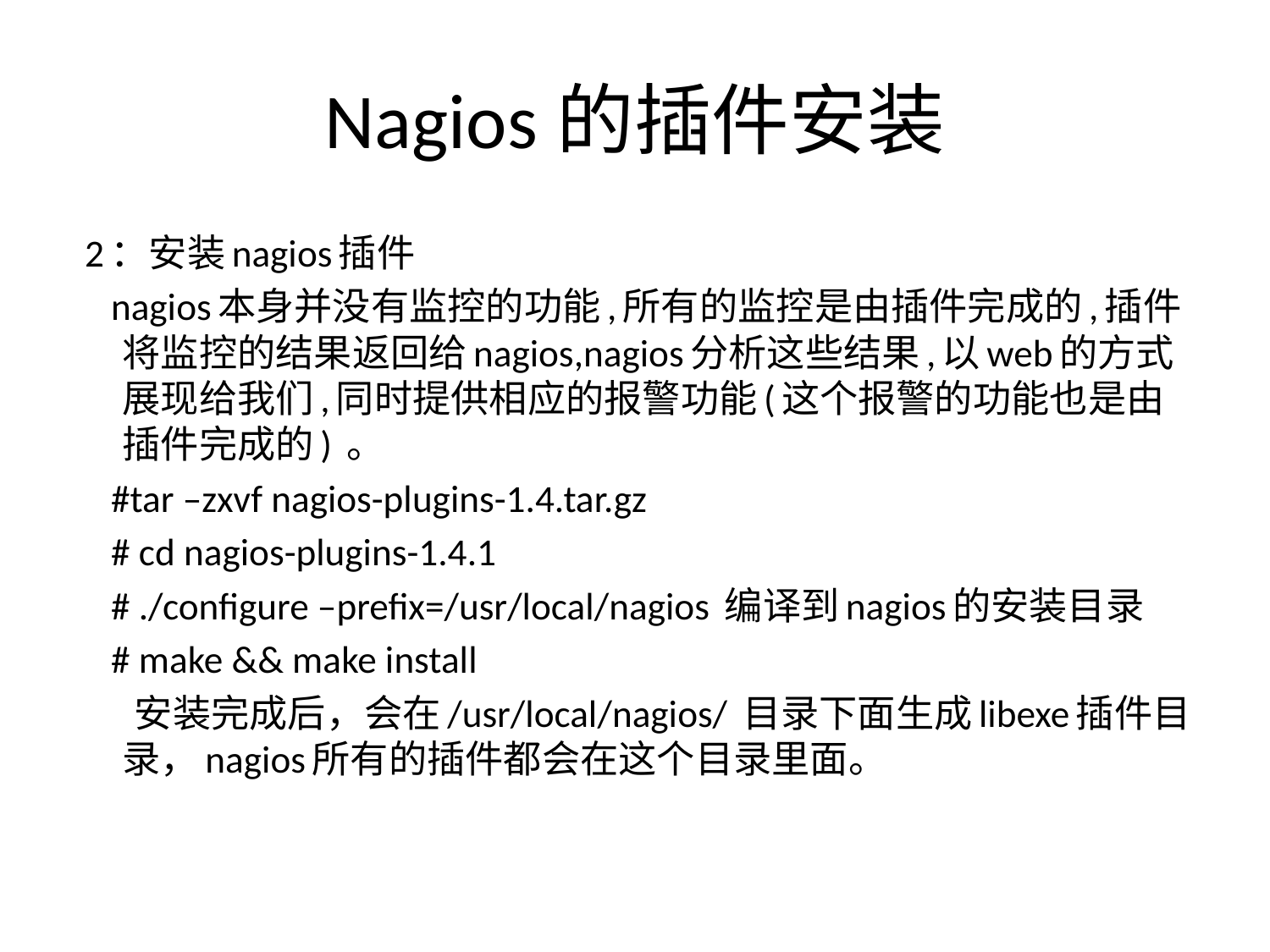

# Nagios的插件安装
 2：安装nagios插件
    nagios本身并没有监控的功能,所有的监控是由插件完成的,插件将监控的结果返回给nagios,nagios分析这些结果,以web的方式展现给我们,同时提供相应的报警功能(这个报警的功能也是由插件完成的) 。
    #tar –zxvf nagios-plugins-1.4.tar.gz
    # cd nagios-plugins-1.4.1
    # ./configure –prefix=/usr/local/nagios 编译到nagios的安装目录
    # make && make install
      安装完成后，会在/usr/local/nagios/ 目录下面生成libexe插件目录，nagios所有的插件都会在这个目录里面。